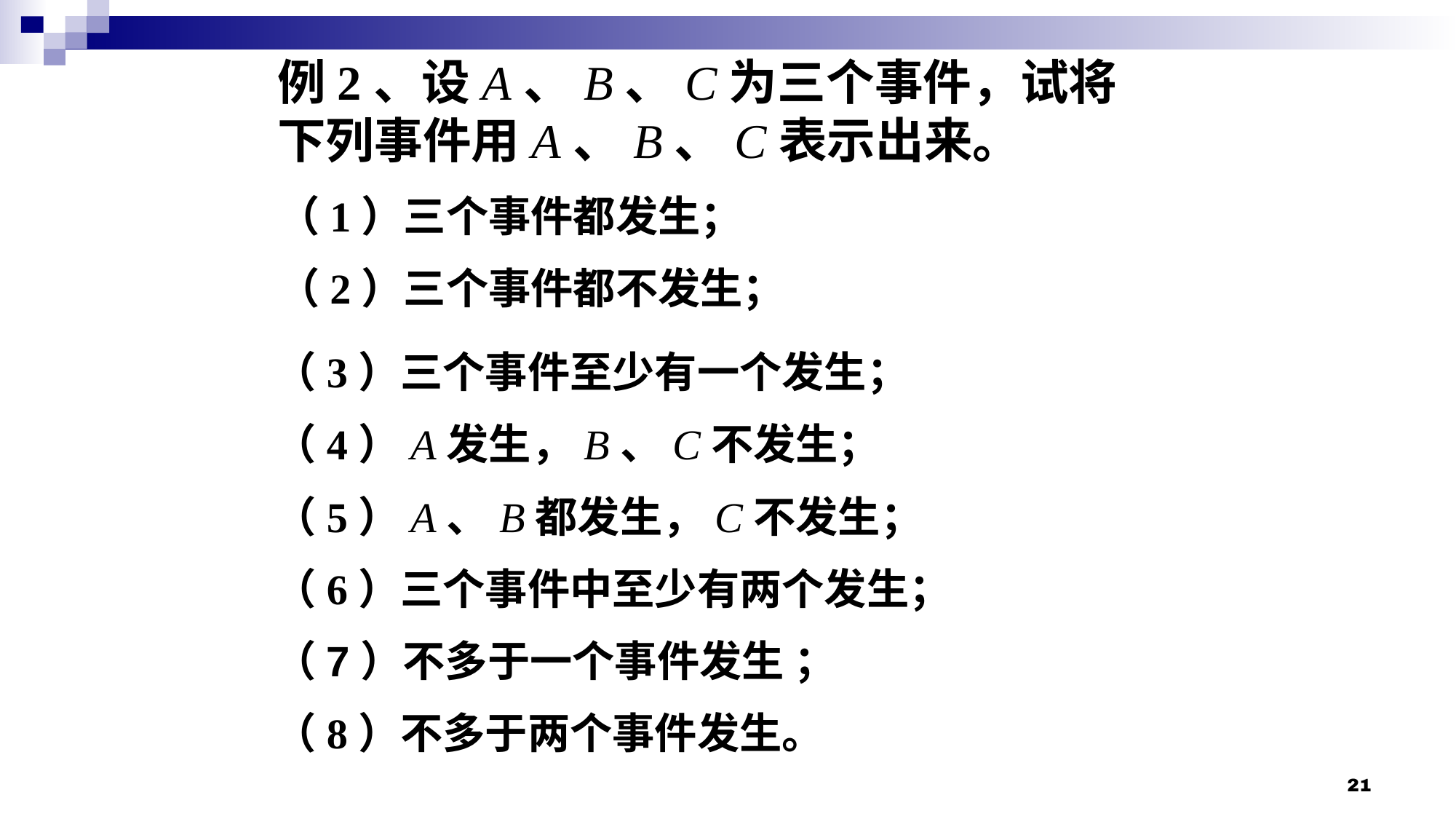

例2、设A、B、C为三个事件，试将下列事件用A、B、C表示出来。
（1）三个事件都发生；
（2）三个事件都不发生；
（3）三个事件至少有一个发生；
（4）A发生，B、C不发生；
（5）A、B都发生，C不发生；
（6）三个事件中至少有两个发生；
（7）不多于一个事件发生 ；
（8）不多于两个事件发生。
21